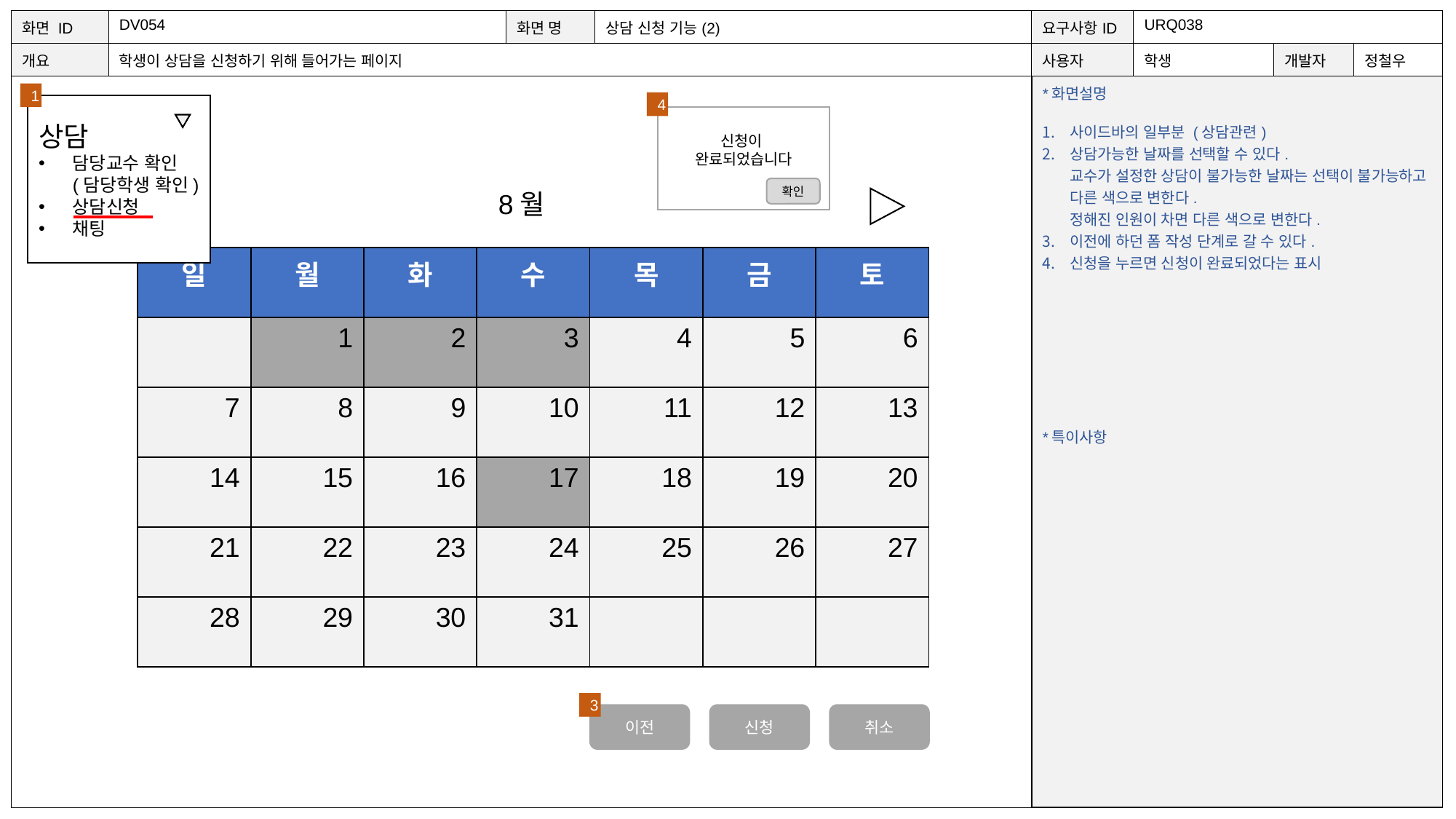

| 화면 ID | DV054 | 화면 명 | 상담 신청 기능(2) | 요구사항ID | URQ038 |  |  |
| --- | --- | --- | --- | --- | --- | --- | --- |
| 개요 | 학생이 상담을 신청하기 위해 들어가는 페이지 |  |  | 사용자 | 학생 | 개발자 | 정철우 |
|  |  |  |  | \*화면설명 사이드바의 일부분 (상담관련) 상담가능한 날짜를 선택할 수 있다. 교수가 설정한 상담이 불가능한 날짜는 선택이 불가능하고 다른 색으로 변한다. 정해진 인원이 차면 다른 색으로 변한다. 이전에 하던 폼 작성 단계로 갈 수 있다. 신청을 누르면 신청이 완료되었다는 표시 \*특이사항 |  |  |  |
1
4
상담
담당교수 확인
(담당학생 확인)
상담신청
채팅
신청이
완료되었습니다

확인
8월

2
| 일 | 월 | 화 | 수 | 목 | 금 | 토 |
| --- | --- | --- | --- | --- | --- | --- |
|  | 1 | 2 | 3 | 4 | 5 | 6 |
| 7 | 8 | 9 | 10 | 11 | 12 | 13 |
| 14 | 15 | 16 | 17 | 18 | 19 | 20 |
| 21 | 22 | 23 | 24 | 25 | 26 | 27 |
| 28 | 29 | 30 | 31 |  |  |  |
3
이전
신청
취소